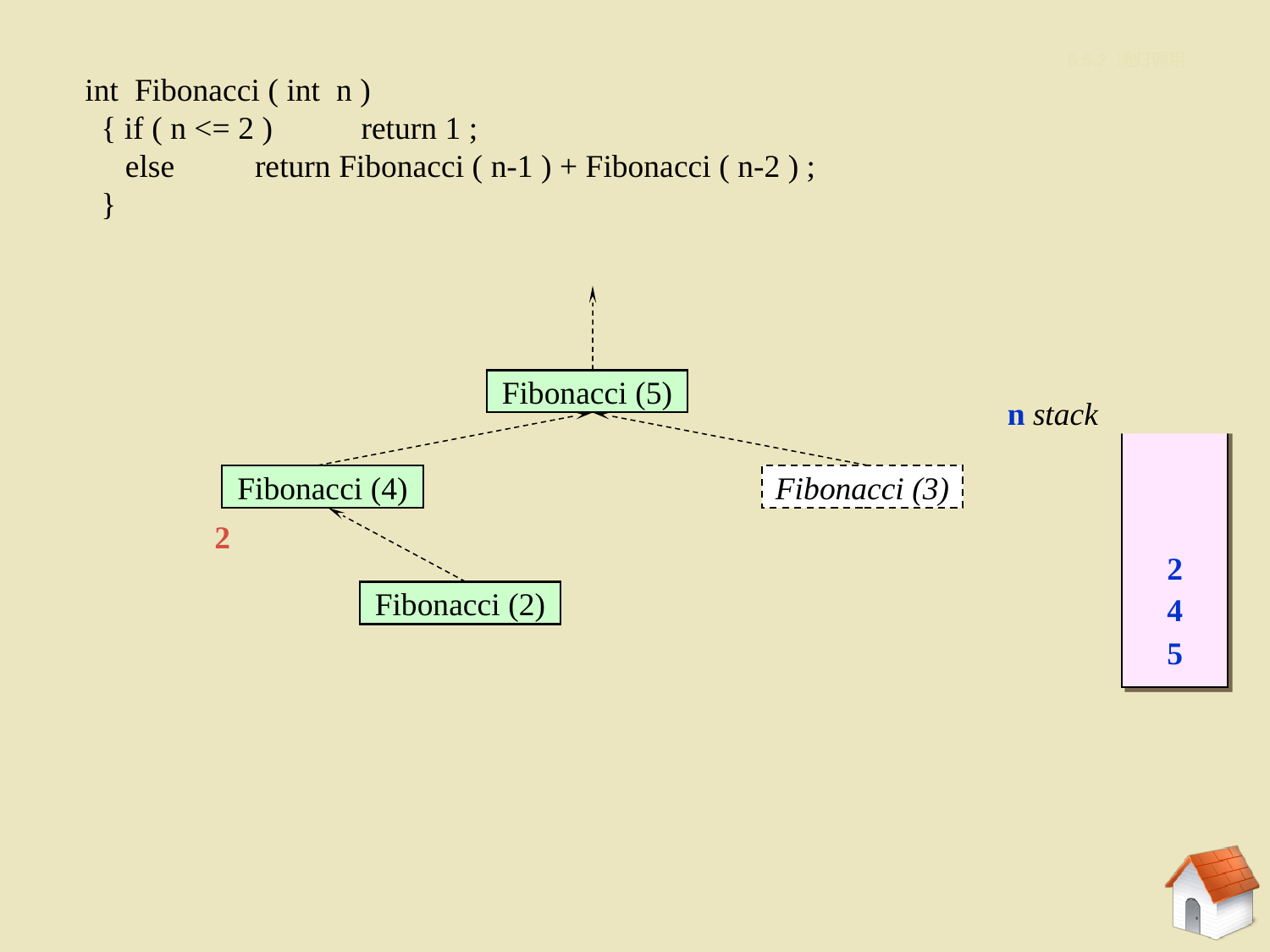

5.5.2 递归调用
int  Fibonacci ( int  n )
  { if ( n <= 2 )           return 1 ;
     else          return Fibonacci ( n-1 ) + Fibonacci ( n-2 ) ;
  }

Fibonacci (5)
n stack

Fibonacci (4)
Fibonacci (3)

2
2
Fibonacci (2)
Fibonacci (2)
4
5